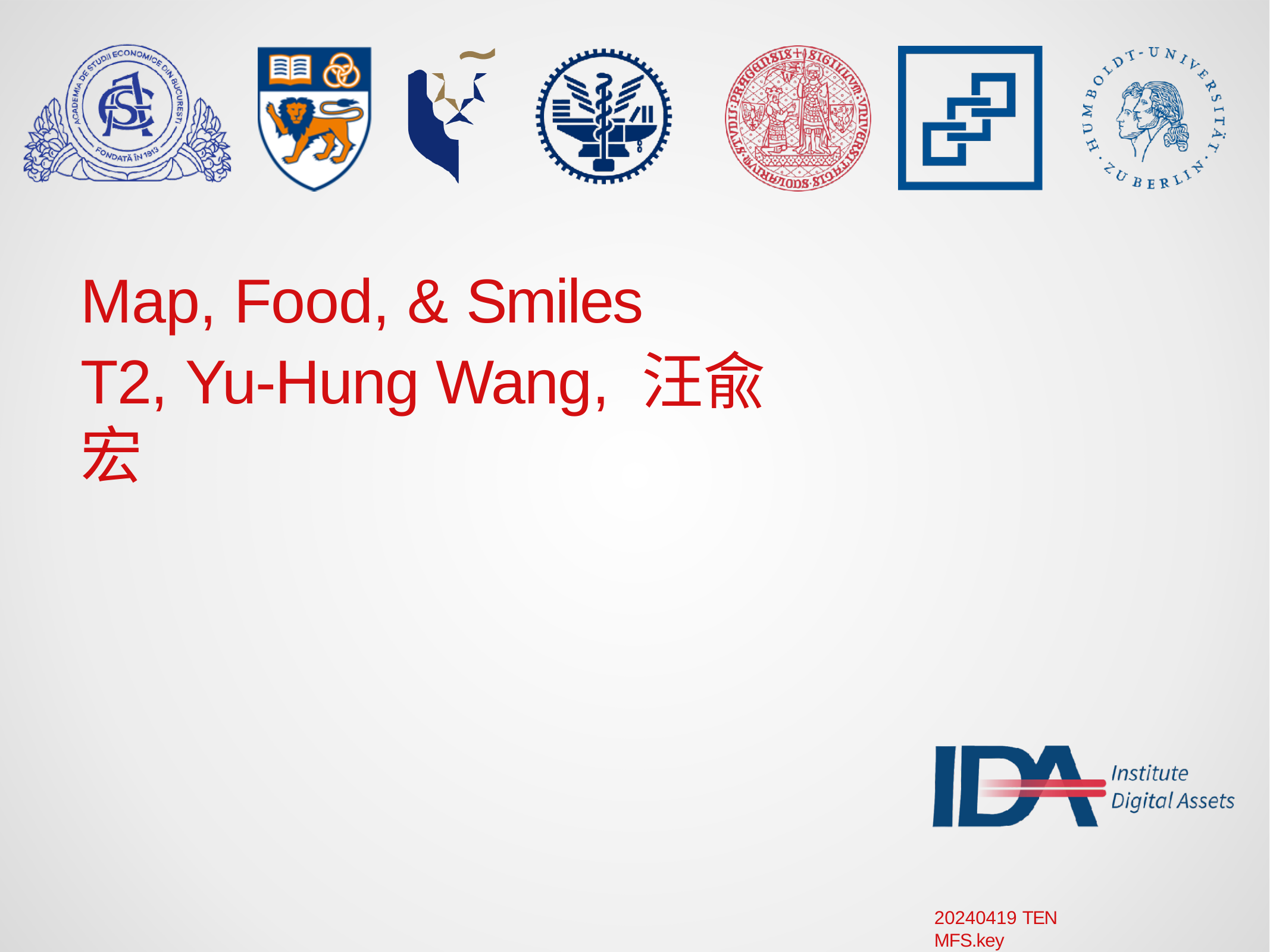

# Map, Food, & Smiles
T2, Yu-Hung Wang, 汪兪宏
20240419 TEN MFS.key